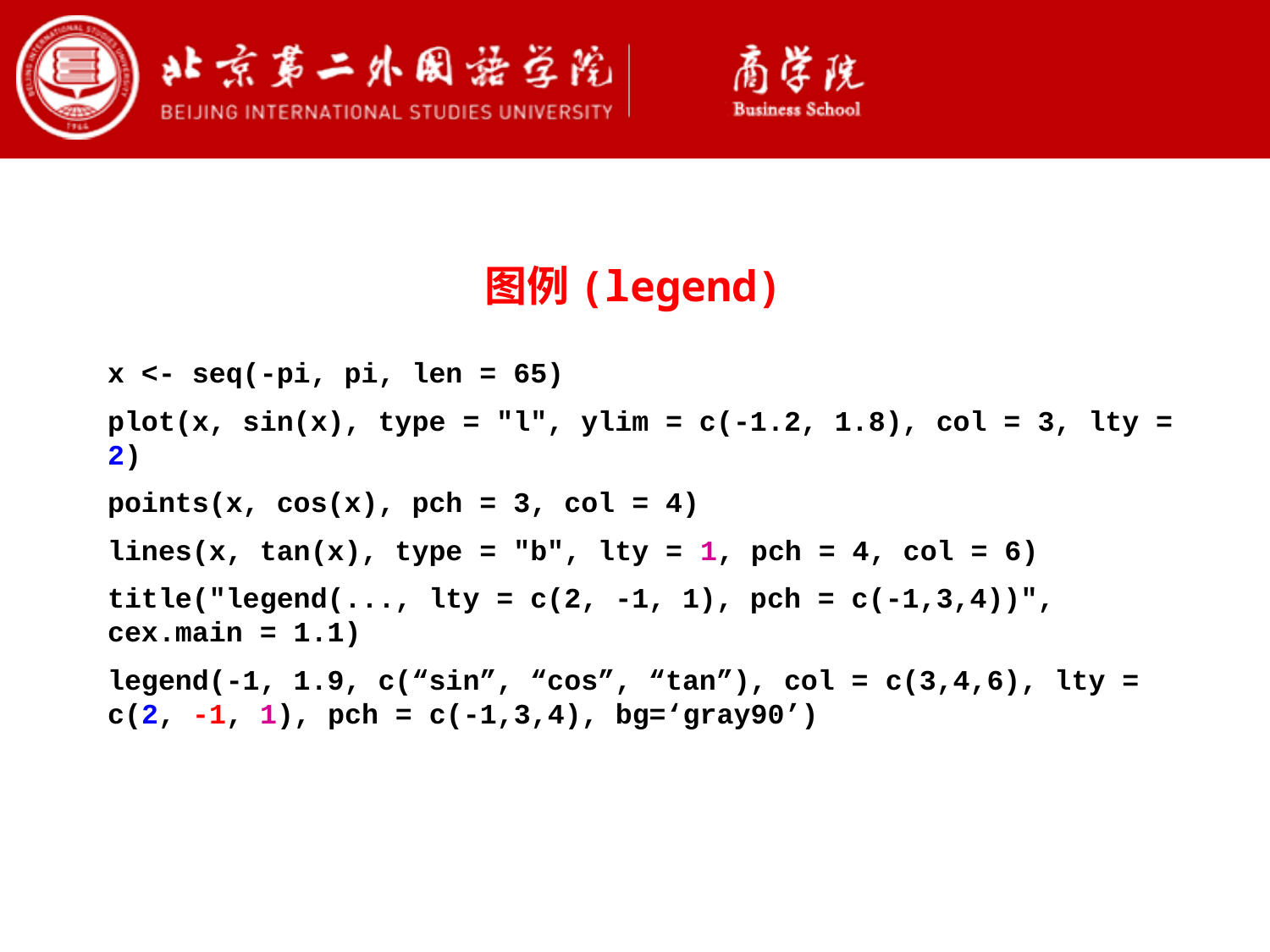

图例(legend)
x <- seq(-pi, pi, len = 65)
plot(x, sin(x), type = "l", ylim = c(-1.2, 1.8), col = 3, lty = 2)
points(x, cos(x), pch = 3, col = 4)
lines(x, tan(x), type = "b", lty = 1, pch = 4, col = 6)
title("legend(..., lty = c(2, -1, 1), pch = c(-1,3,4))", cex.main = 1.1)
legend(-1, 1.9, c(“sin”, “cos”, “tan”), col = c(3,4,6), lty = c(2, -1, 1), pch = c(-1,3,4), bg=‘gray90’)